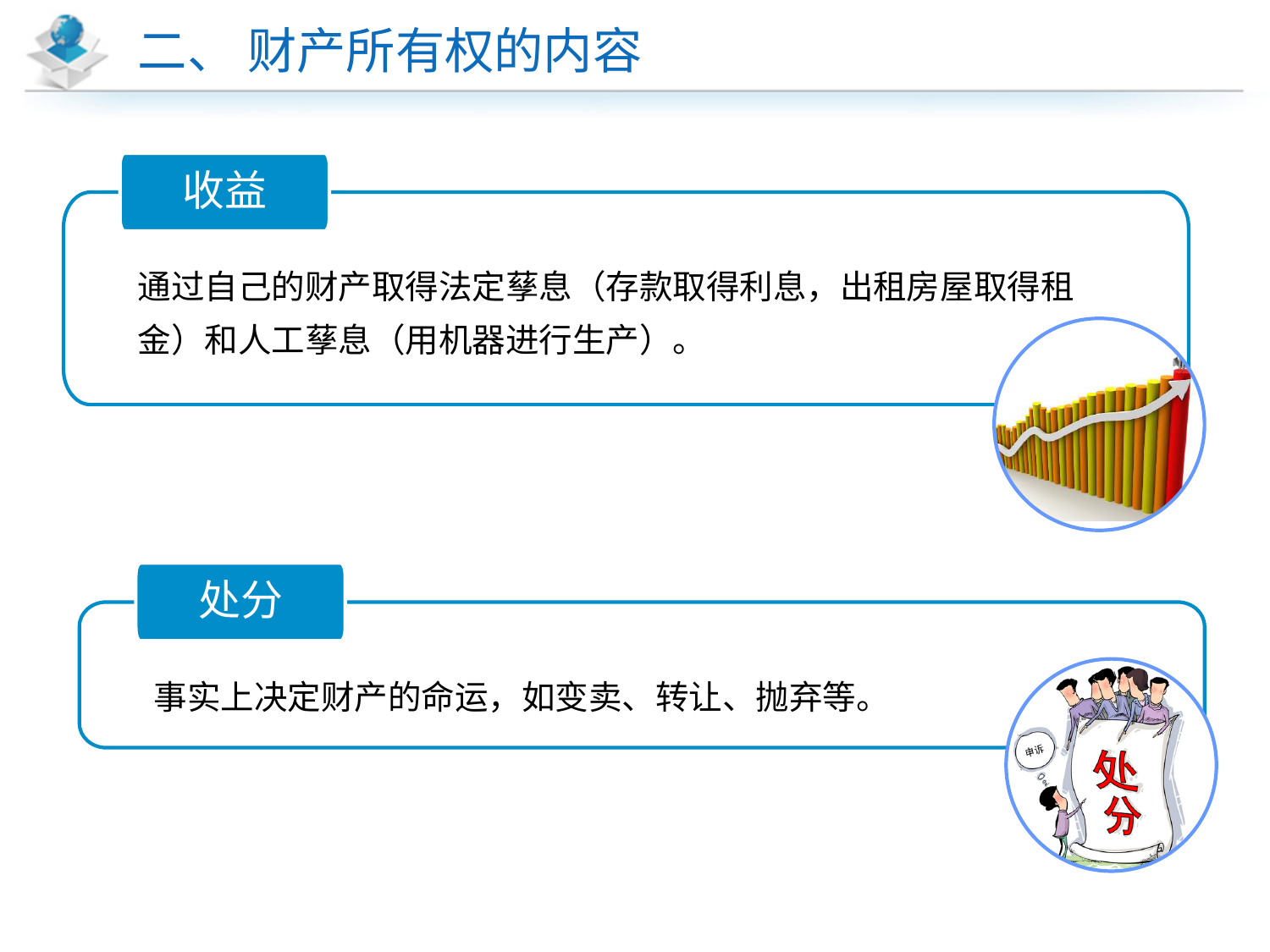

# 二、 财产所有权的内容
收益
通过自己的财产取得法定孶息（存款取得利息，出租房屋取得租金）和人工孶息（用机器进行生产）。

处分
事实上决定财产的命运，如变卖、转让、抛弃等。